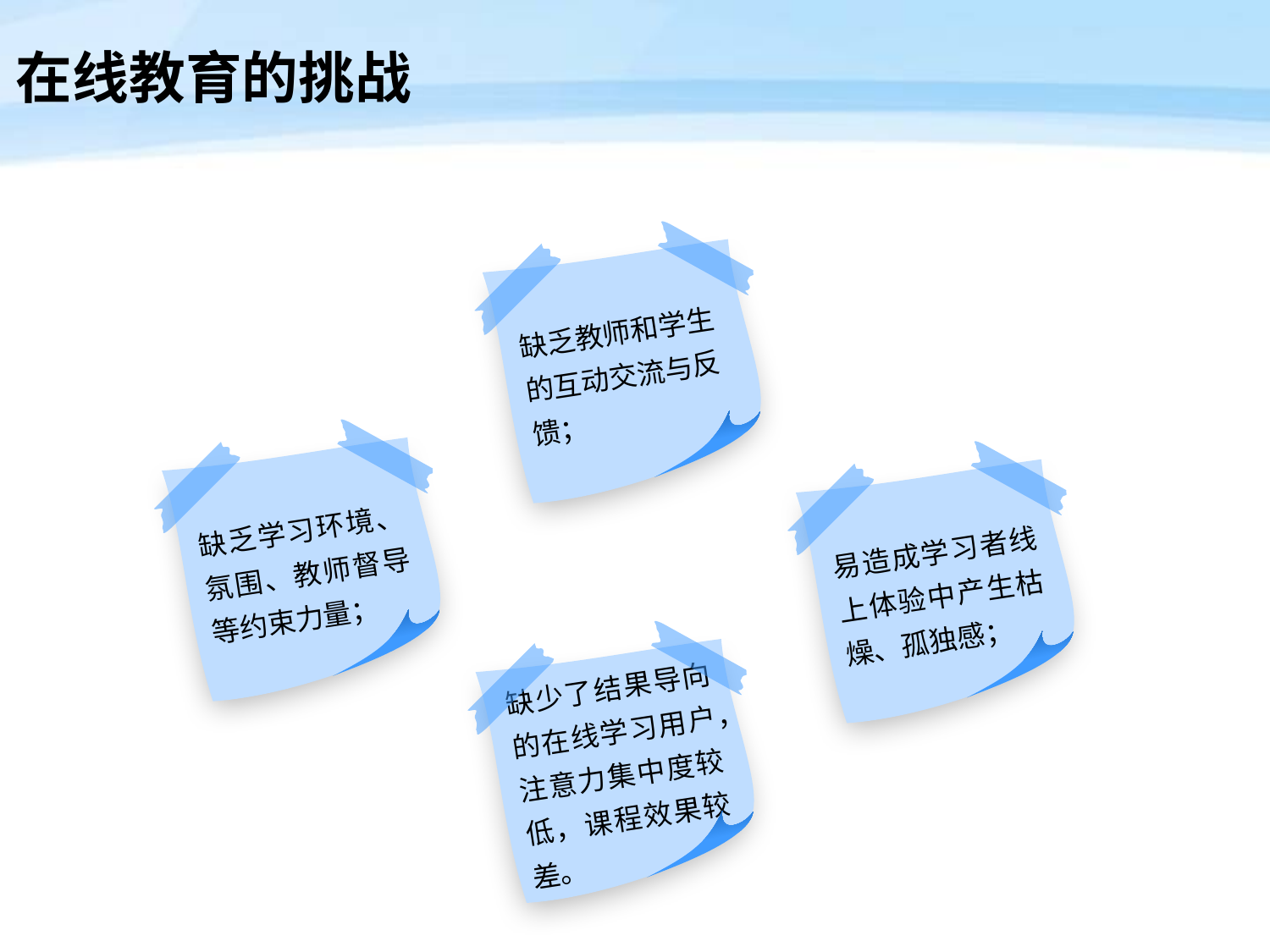

在线教育的挑战

缺乏教师和学生的互动交流与反馈；

缺乏学习环境、氛围、教师督导等约束力量；

易造成学习者线上体验中产生枯燥、孤独感；

缺少了结果导向的在线学习用户，注意力集中度较低，课程效果较差。